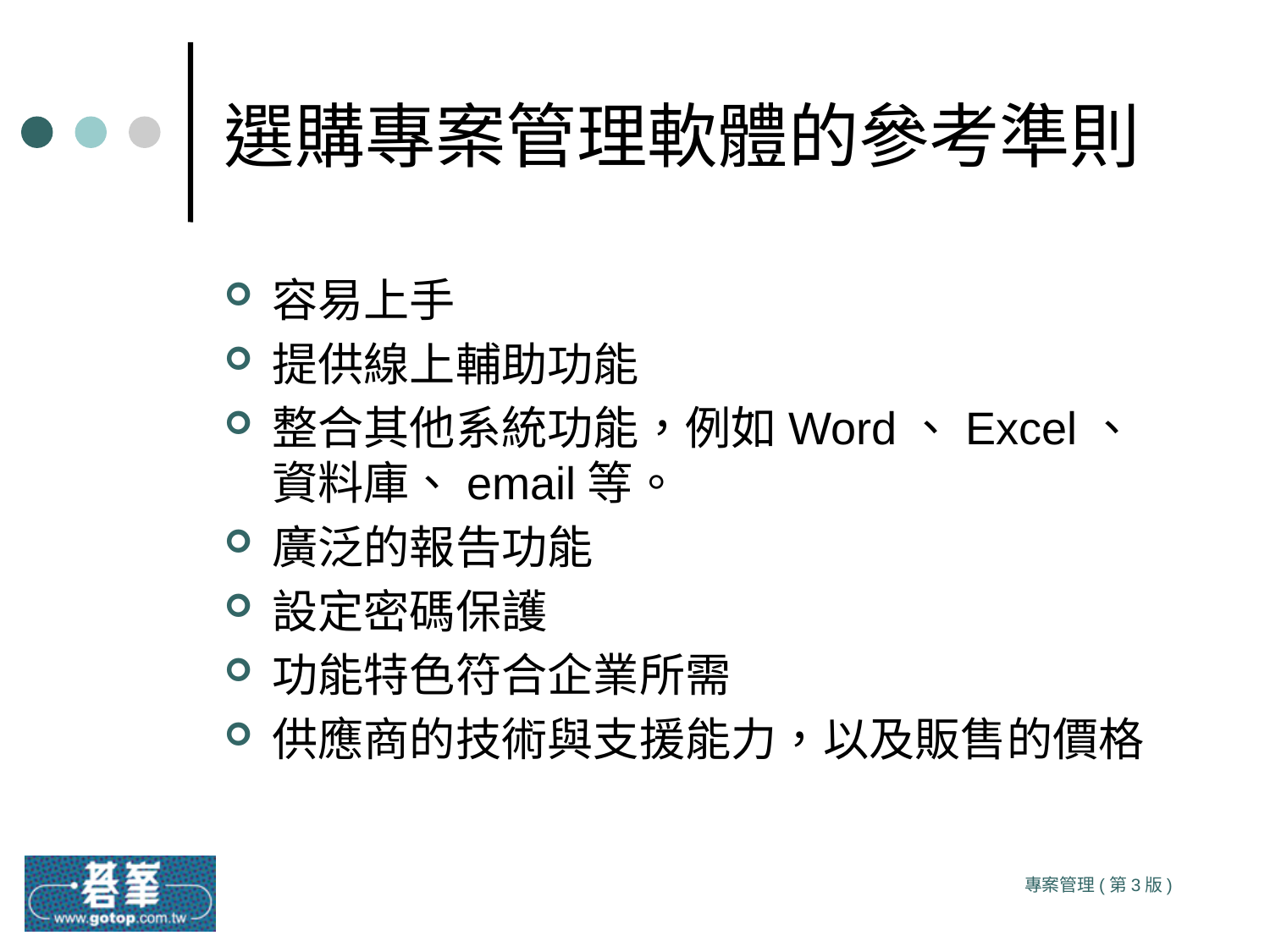

# 選購專案管理軟體的參考準則
容易上手
提供線上輔助功能
整合其他系統功能，例如Word、Excel、資料庫、email等。
廣泛的報告功能
設定密碼保護
功能特色符合企業所需
供應商的技術與支援能力，以及販售的價格
專案管理(第3版)